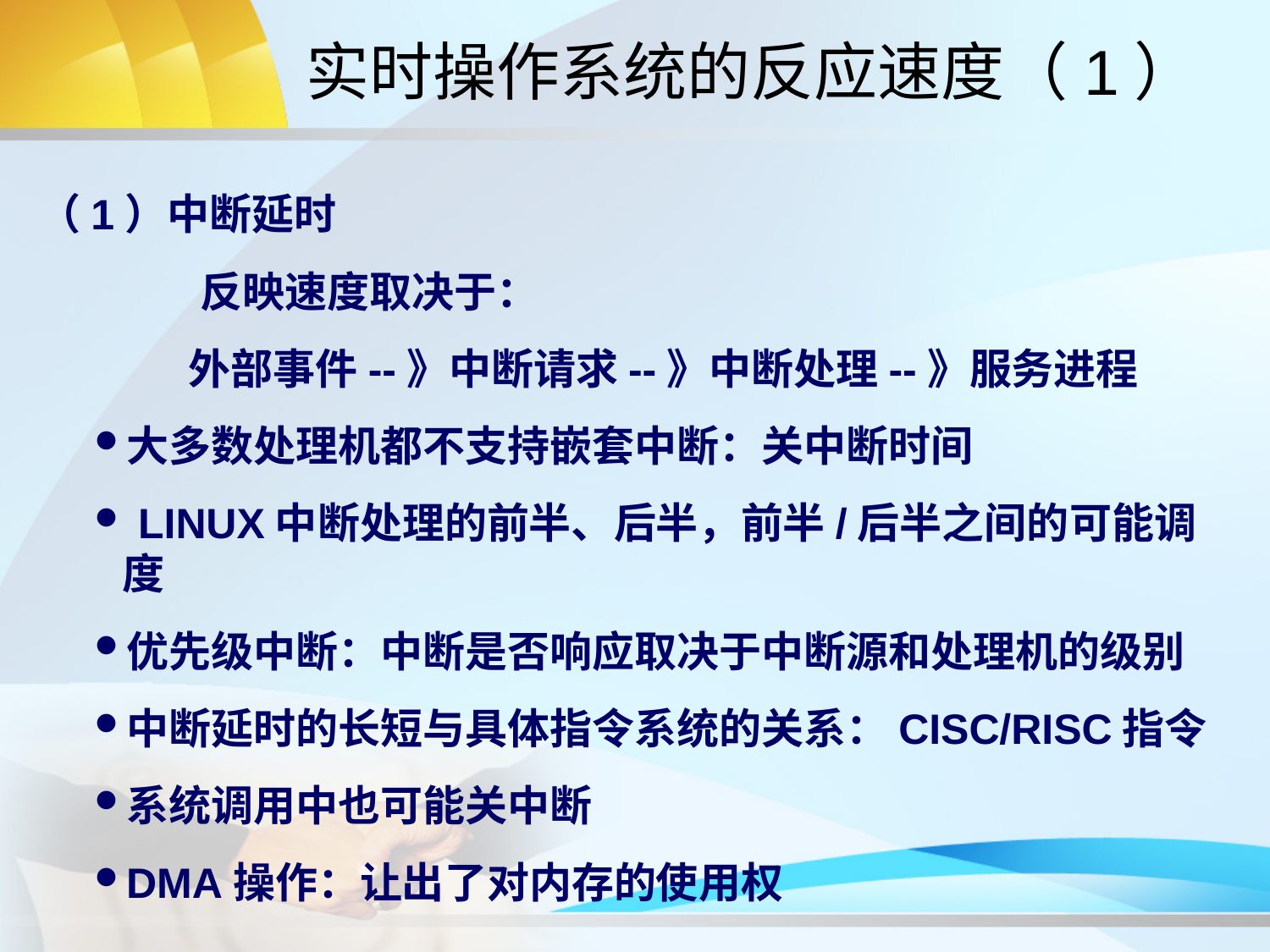

# 实时操作系统的反应速度（1）
（1）中断延时
		反映速度取决于：
	           外部事件--》中断请求--》中断处理--》服务进程
大多数处理机都不支持嵌套中断：关中断时间
 LINUX中断处理的前半、后半，前半/后半之间的可能调度
优先级中断：中断是否响应取决于中断源和处理机的级别
中断延时的长短与具体指令系统的关系：CISC/RISC指令
系统调用中也可能关中断
DMA操作：让出了对内存的使用权